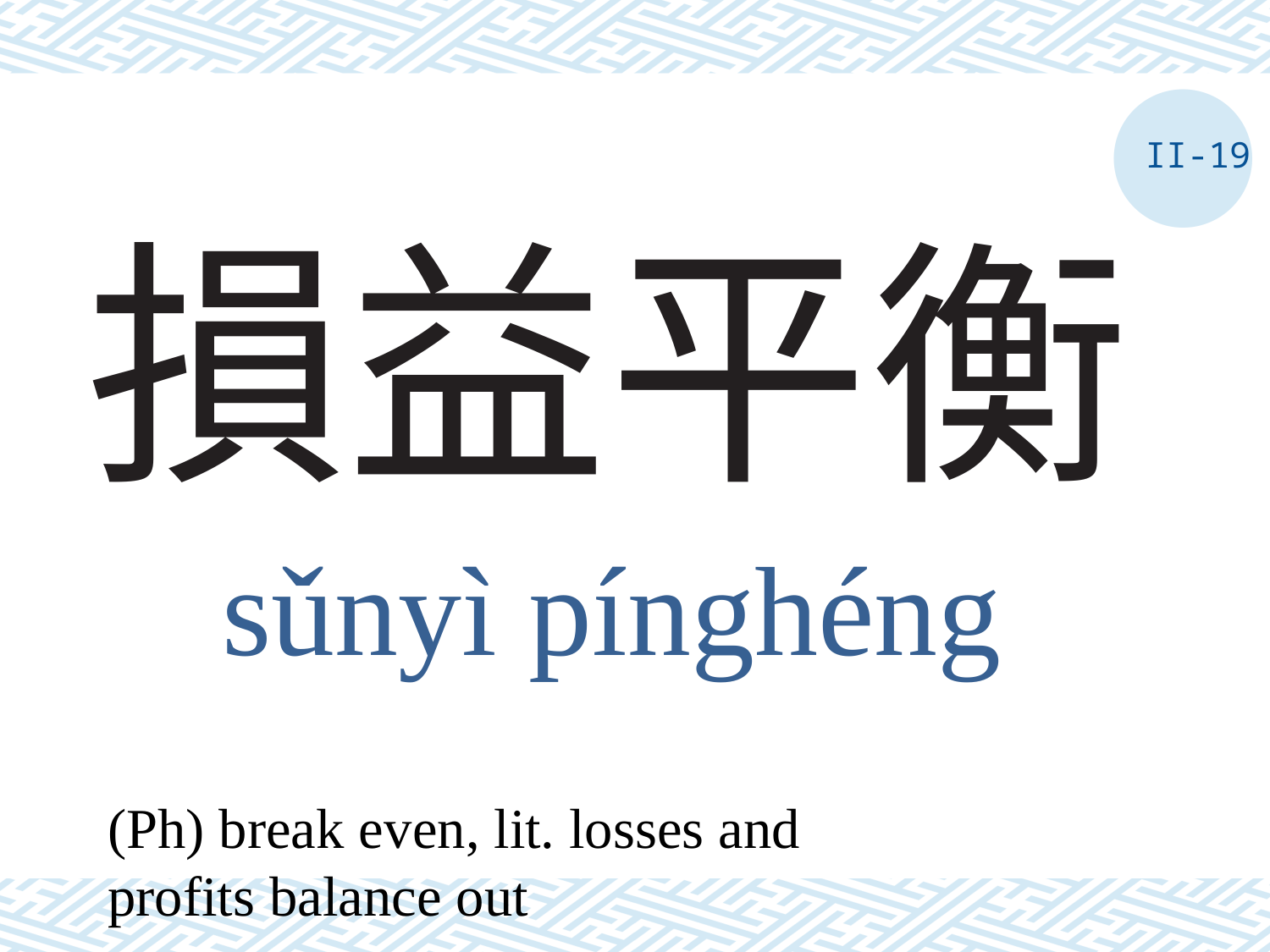

II-19

# 損益平衡
sǔnyì pínghéng
(Ph) break even, lit. losses and profits balance out